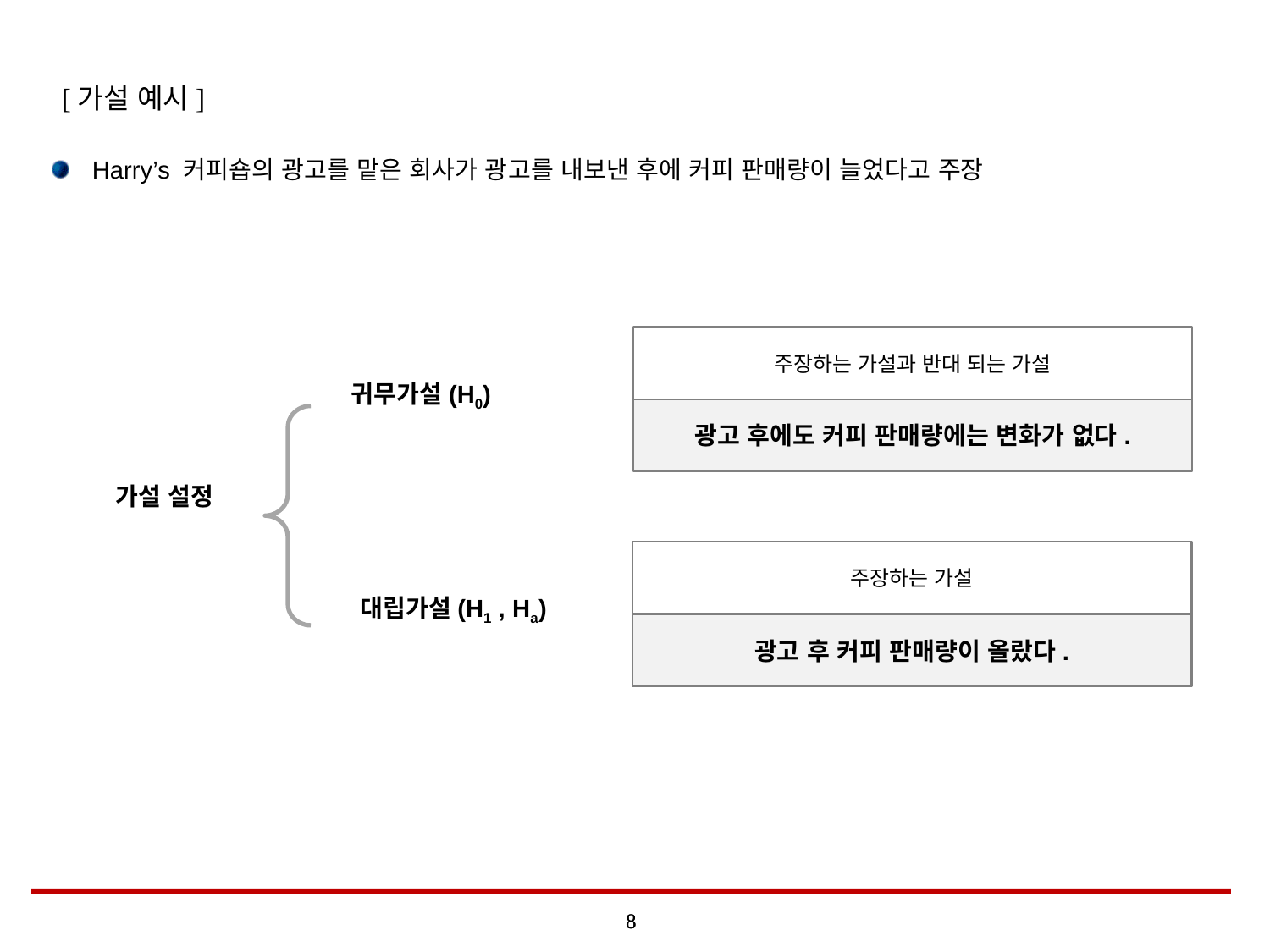

# [가설 예시]
Harry’s 커피숍의 광고를 맡은 회사가 광고를 내보낸 후에 커피 판매량이 늘었다고 주장

주장하는 가설과 반대 되는 가설
귀무가설(H0)
광고 후에도 커피 판매량에는 변화가 없다.

가설 설정
주장하는 가설
대립가설(H1 , Ha)
광고 후 커피 판매량이 올랐다.